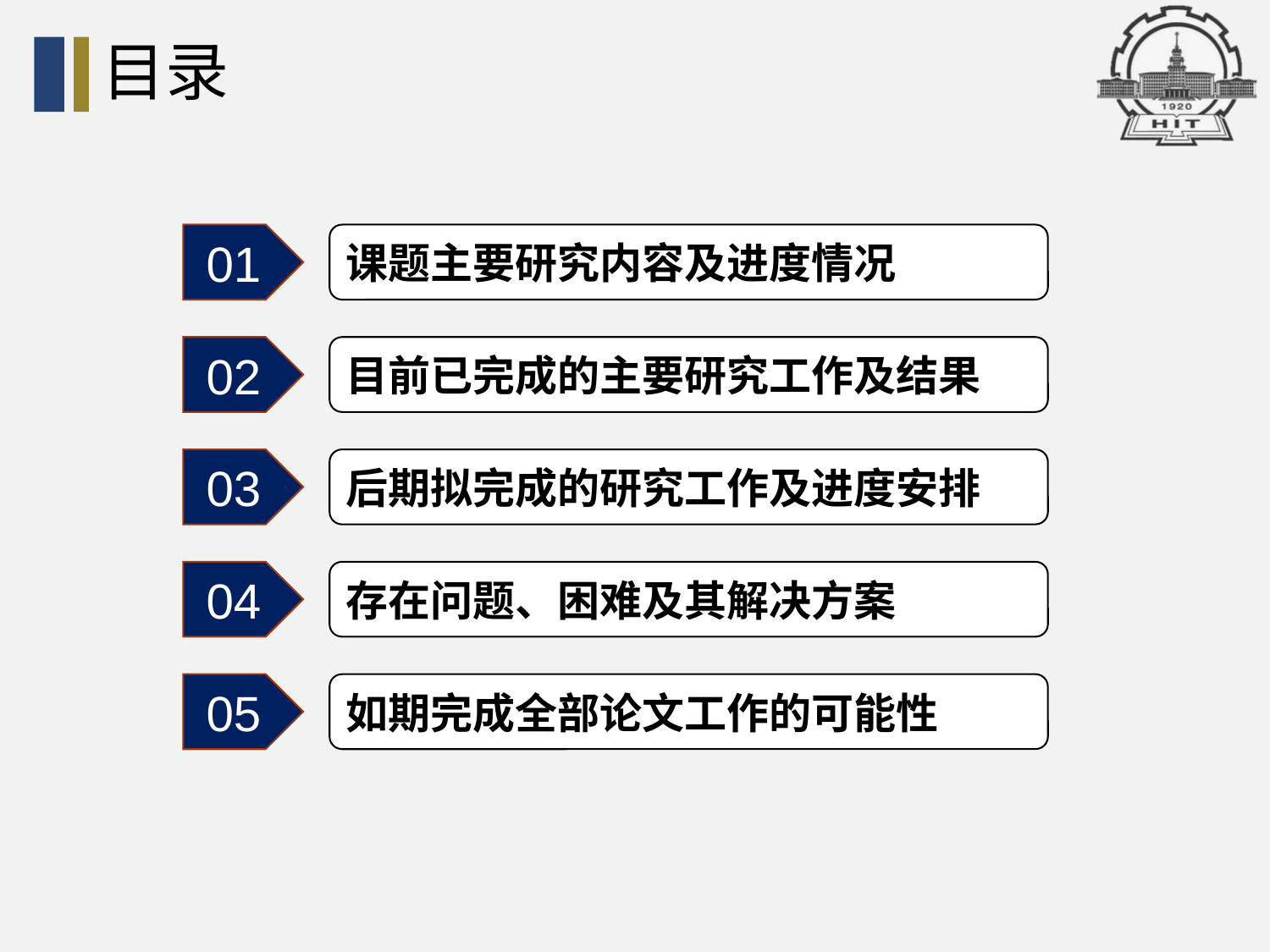

# 目录
01
课题主要研究内容及进度情况
02
目前已完成的主要研究工作及结果
03
后期拟完成的研究工作及进度安排
04
存在问题、困难及其解决方案
05
如期完成全部论文工作的可能性